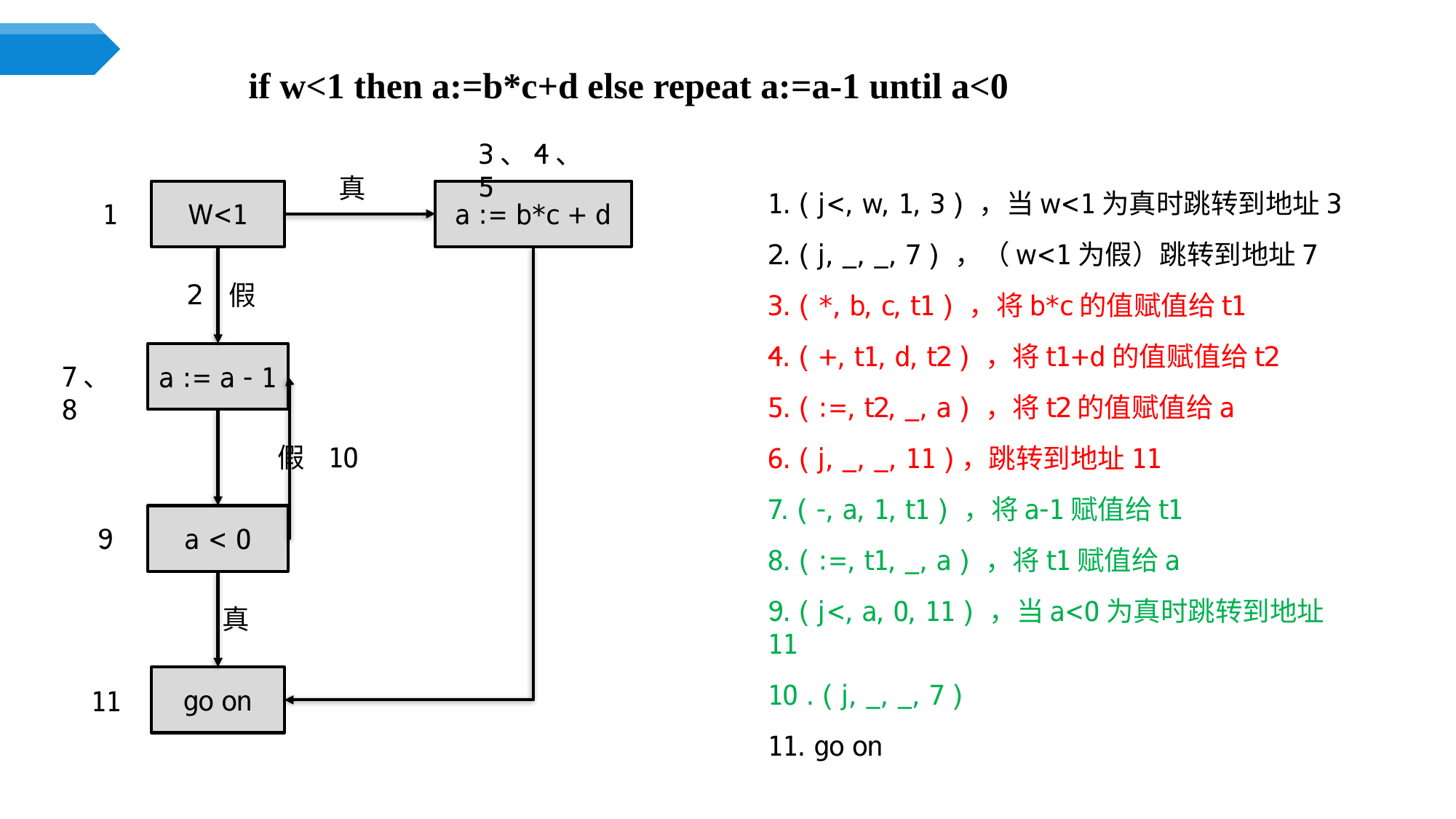

if w<1 then a:=b*c+d else repeat a:=a-1 until a<0

3、4、5
真
a := b*c + d
1. ( j<, w, 1, 3 ) ，当w<1为真时跳转到地址3
2. ( j, _, _, 7 ) ，（w<1为假）跳转到地址7
3. ( *, b, c, t1 ) ，将b*c的值赋值给t1
4. ( +, t1, d, t2 ) ，将t1+d的值赋值给t2
5. ( :=, t2, _, a ) ，将t2的值赋值给a
6. ( j, _, _, 11 )，跳转到地址11
7. ( -, a, 1, t1 ) ，将a-1赋值给t1
8. ( :=, t1, _, a ) ，将t1赋值给a
9. ( j<, a, 0, 11 ) ，当a<0为真时跳转到地址11
10 . ( j, _, _, 7 )
11. go on
W<1
1
2
假
a := a - 1
7、8
假
10
a < 0
9
真
go on
11